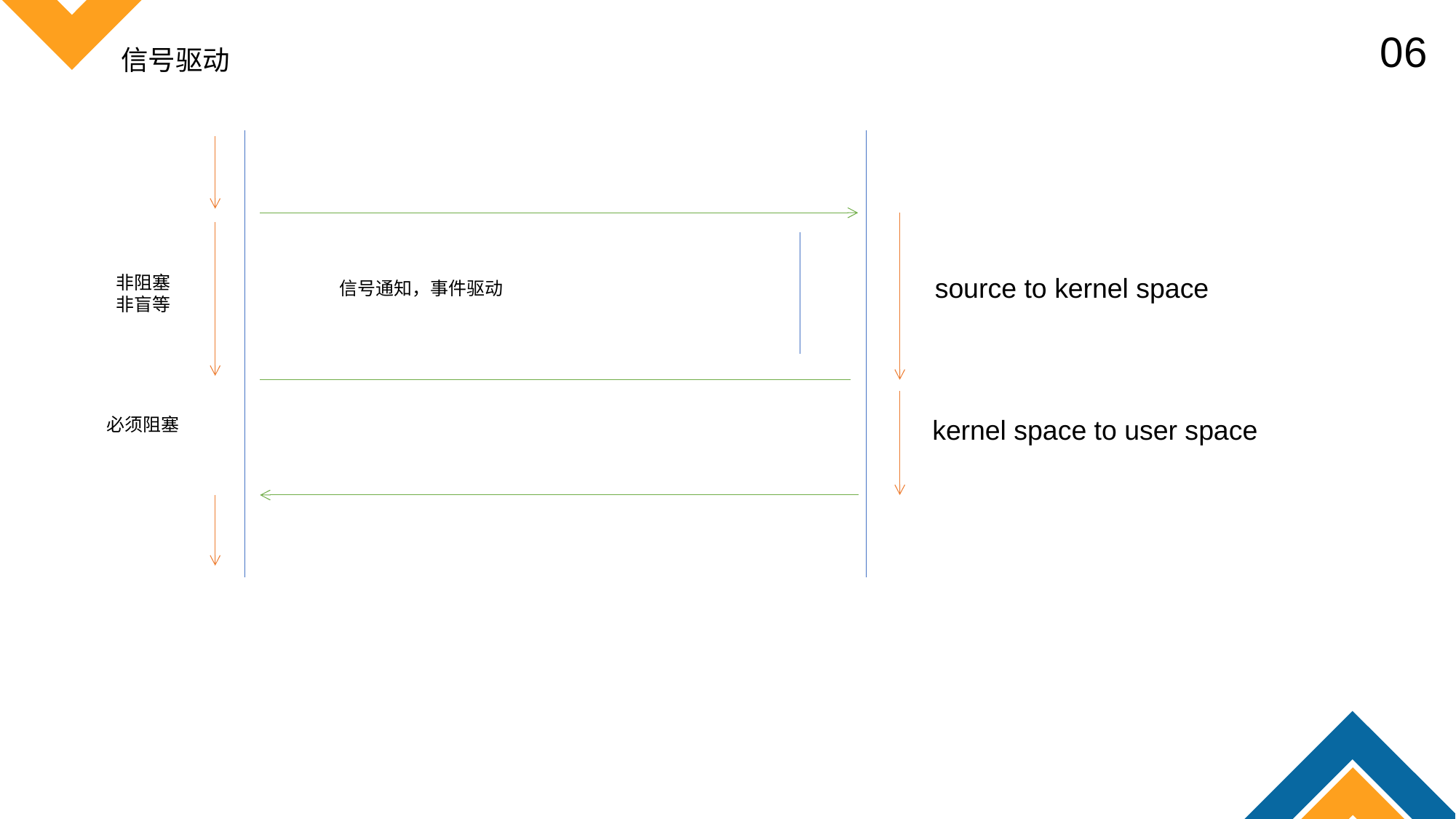

06
信号驱动
非阻塞
非盲等
source to kernel space
信号通知，事件驱动
必须阻塞
kernel space to user space